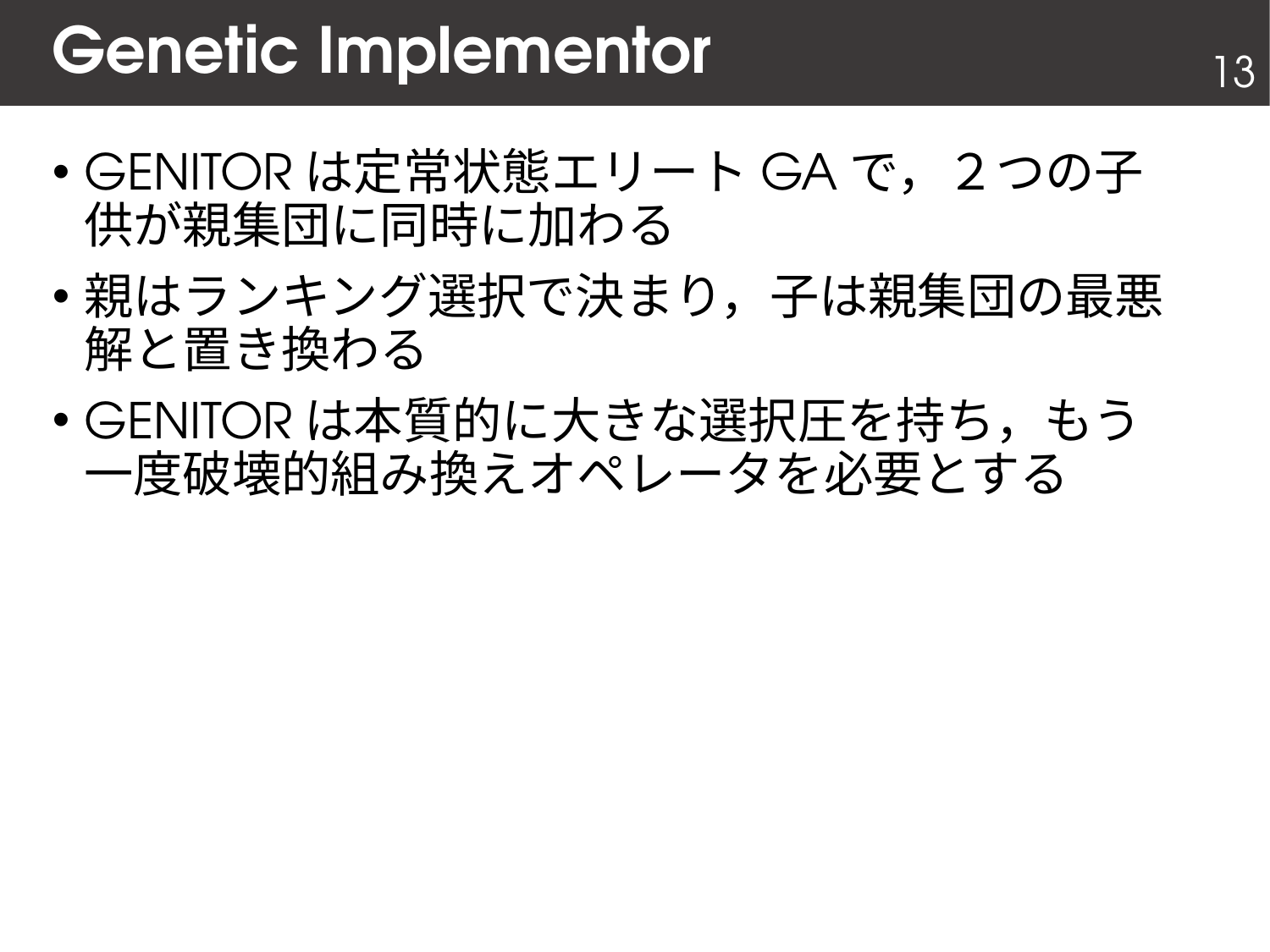

# Genetic Implementor
13
GENITORは定常状態エリートGAで，２つの子供が親集団に同時に加わる
親はランキング選択で決まり，子は親集団の最悪解と置き換わる
GENITORは本質的に大きな選択圧を持ち，もう一度破壊的組み換えオペレータを必要とする